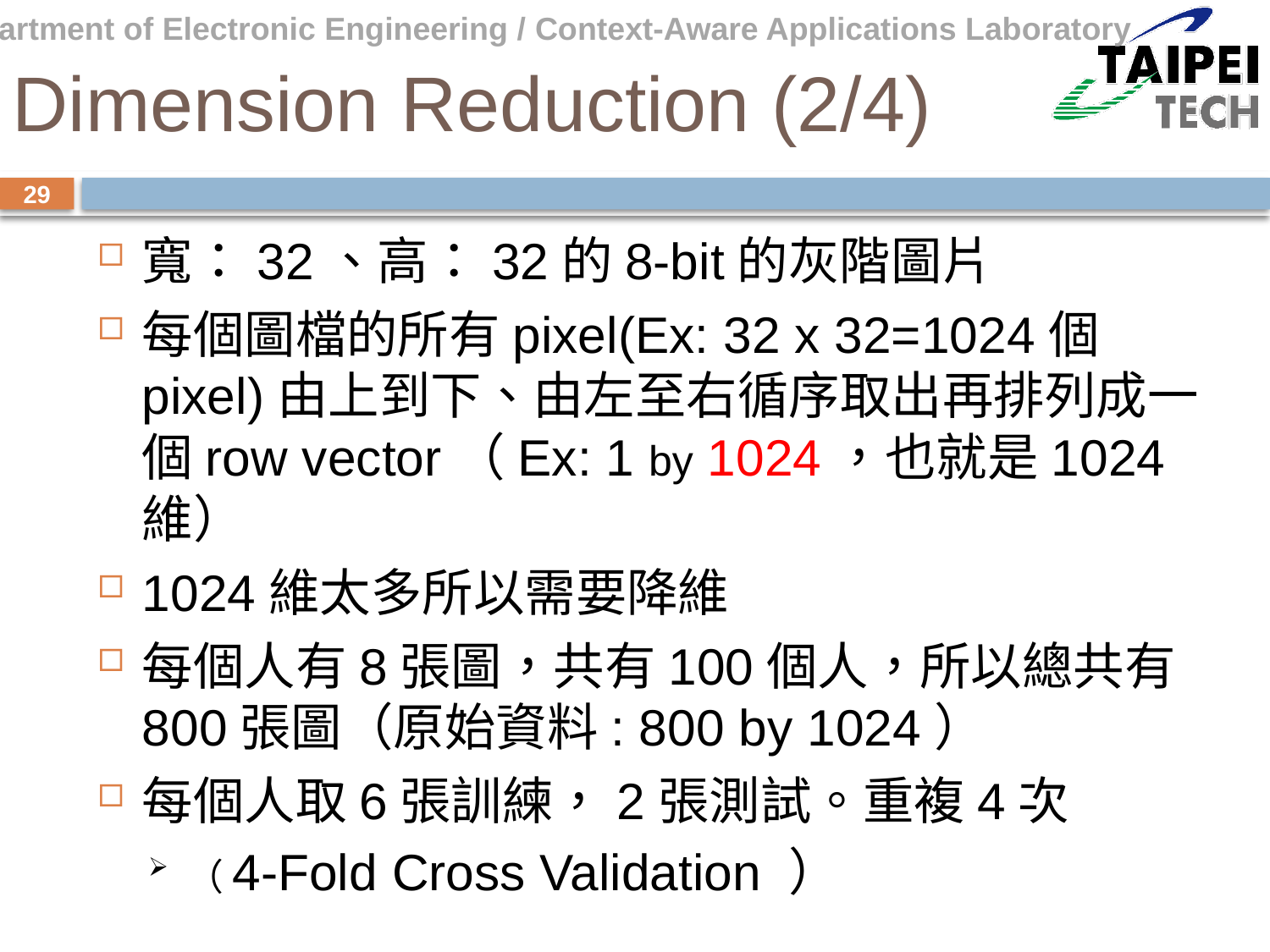

# Dimension Reduction (2/4)
29
寬：32、高：32的8-bit的灰階圖片
每個圖檔的所有pixel(Ex: 32 x 32=1024個pixel)由上到下、由左至右循序取出再排列成一個row vector（Ex: 1 by 1024，也就是1024維）
1024維太多所以需要降維
每個人有8張圖，共有100個人，所以總共有800張圖（原始資料: 800 by 1024）
每個人取6張訓練，2張測試。重複4次
（4-Fold Cross Validation ）